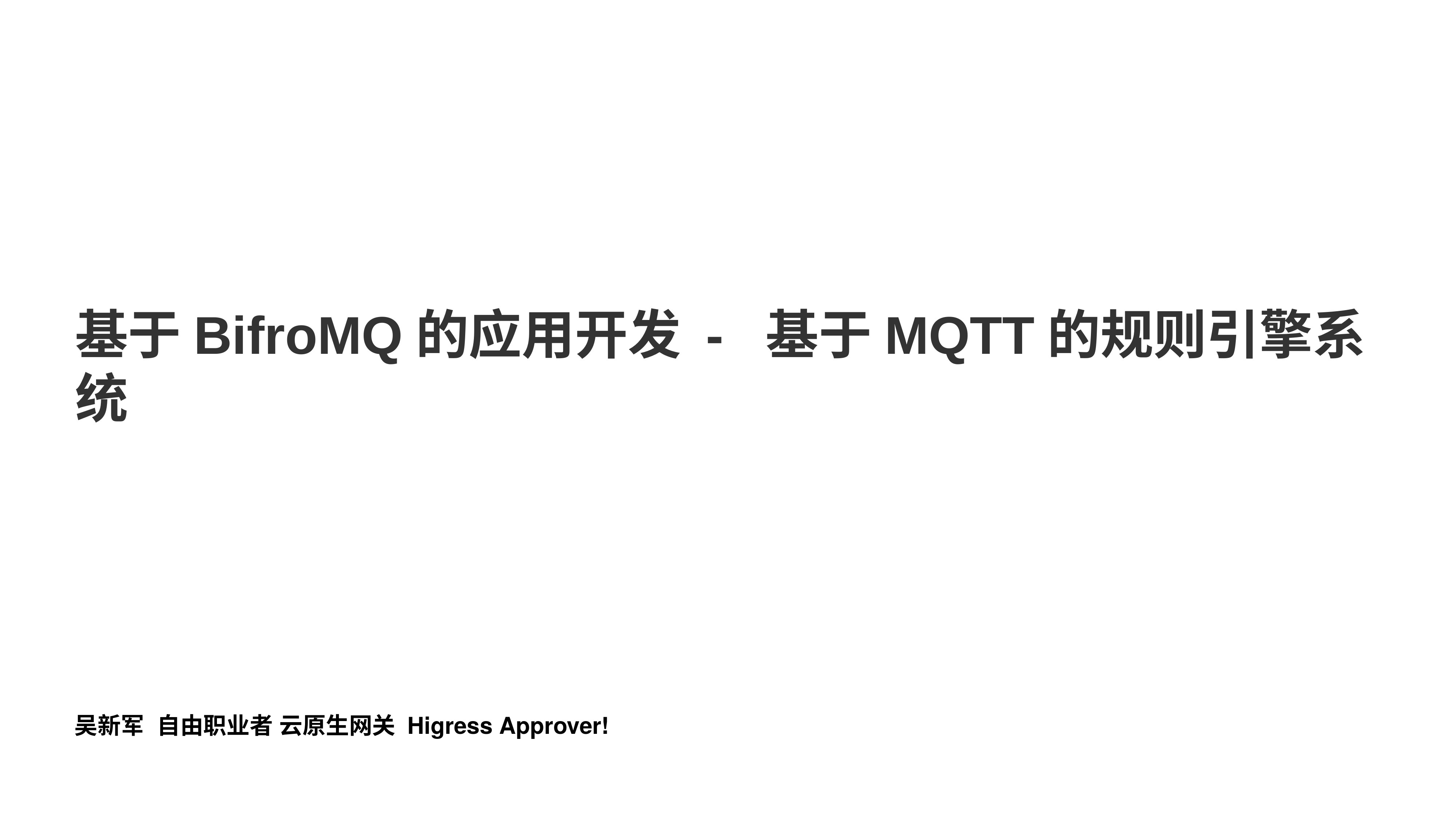

# 基于BifroMQ的应用开发 -  基于MQTT的规则引擎系统

吴新军  自由职业者 云原生网关 Higress Approver!